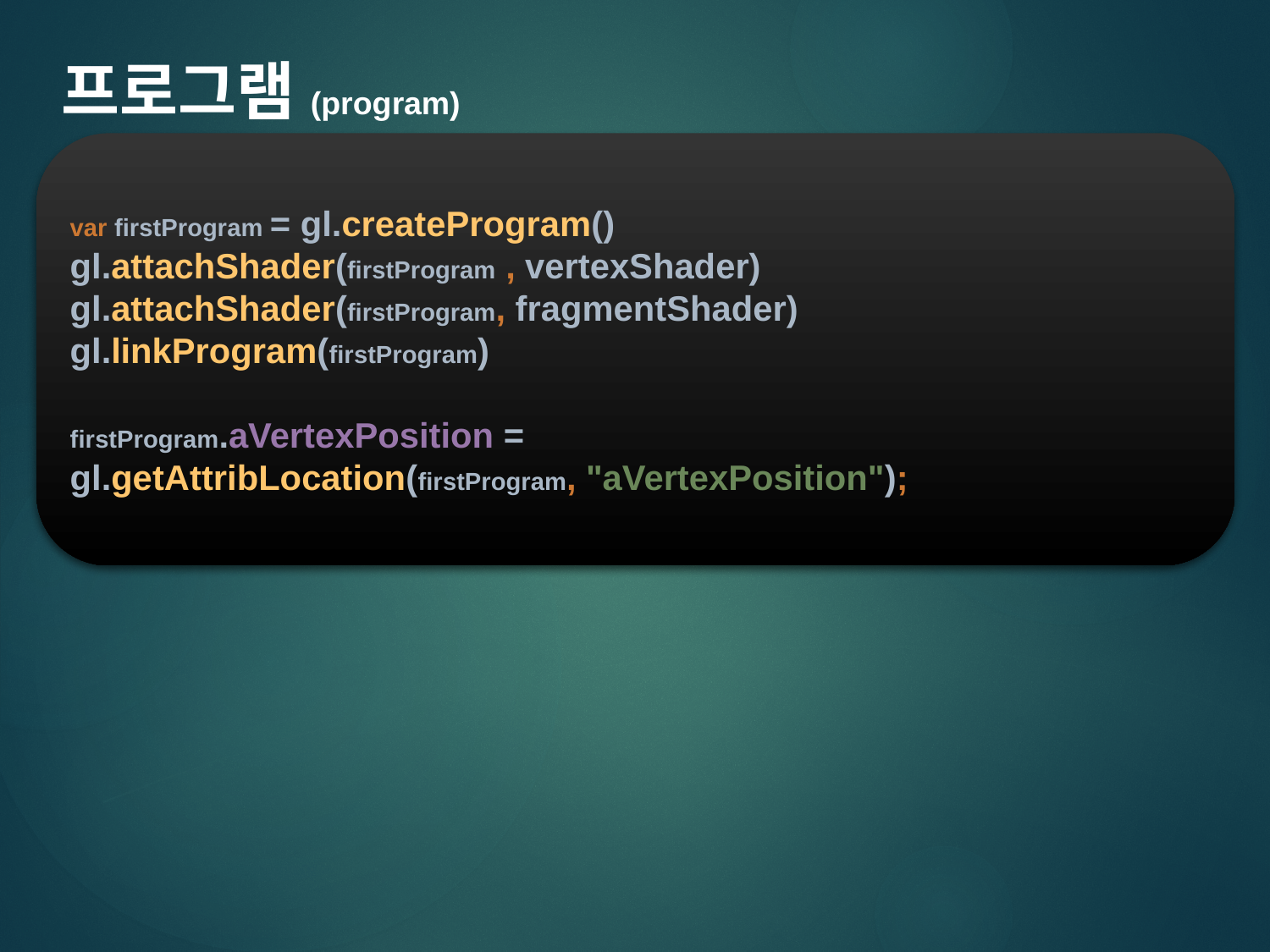

프로그램(program)
var firstProgram = gl.createProgram()
gl.attachShader(firstProgram , vertexShader)
gl.attachShader(firstProgram, fragmentShader)
gl.linkProgram(firstProgram)
firstProgram.aVertexPosition =
gl.getAttribLocation(firstProgram, "aVertexPosition");